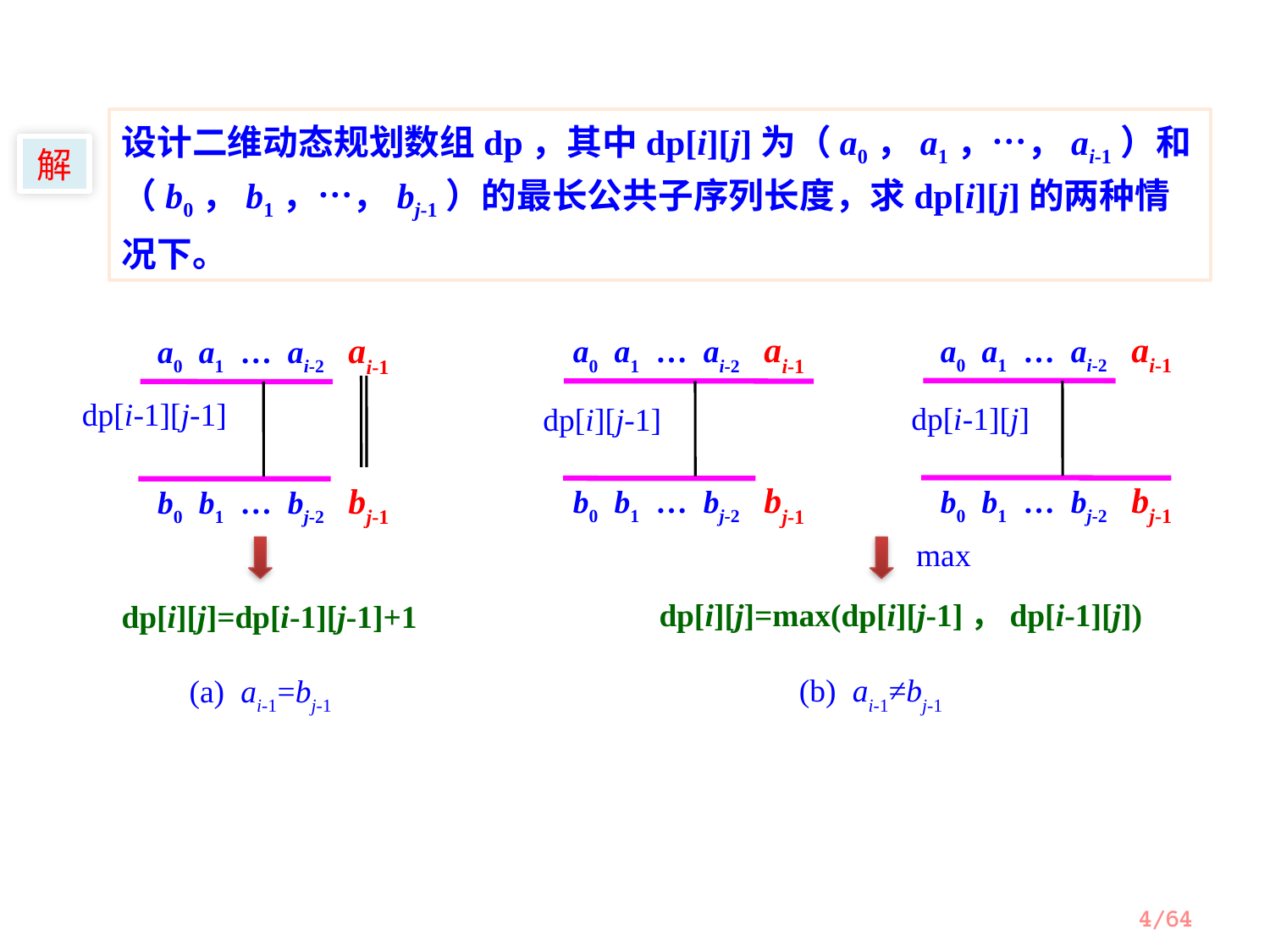

设计二维动态规划数组dp，其中dp[i][j]为（a0，a1，…，ai-1）和（b0，b1，…，bj-1）的最长公共子序列长度，求dp[i][j]的两种情况下。
解
a0  a1  …  ai-2   ai-1
a0  a1  …  ai-2   ai-1

dp[i-1][j]
dp[i][j-1]
b0  b1  …  bj-2   bj-1

b0  b1  …  bj-2   bj-1

max

dp[i][j]=max(dp[i][j-1]，dp[i-1][j])
(b)  ai-1≠bj-1
a0  a1  …  ai-2   ai-1

dp[i-1][j-1]
b0  b1  …  bj-2   bj-1

dp[i][j]=dp[i-1][j-1]+1
(a)  ai-1=bj-1
4/64